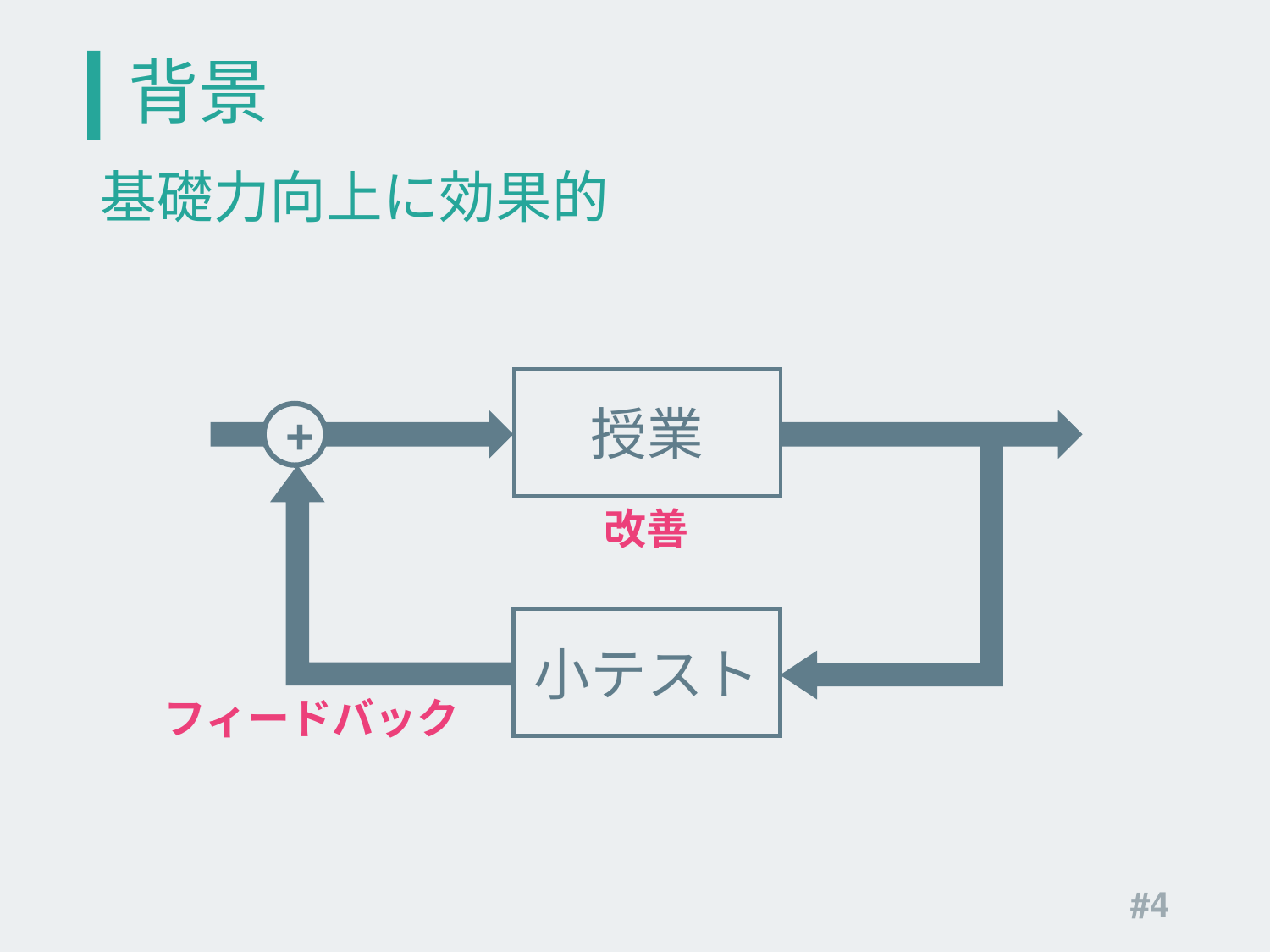

# 背景
基礎力向上に効果的
授業
+

改善
小テスト
フィードバック
#4